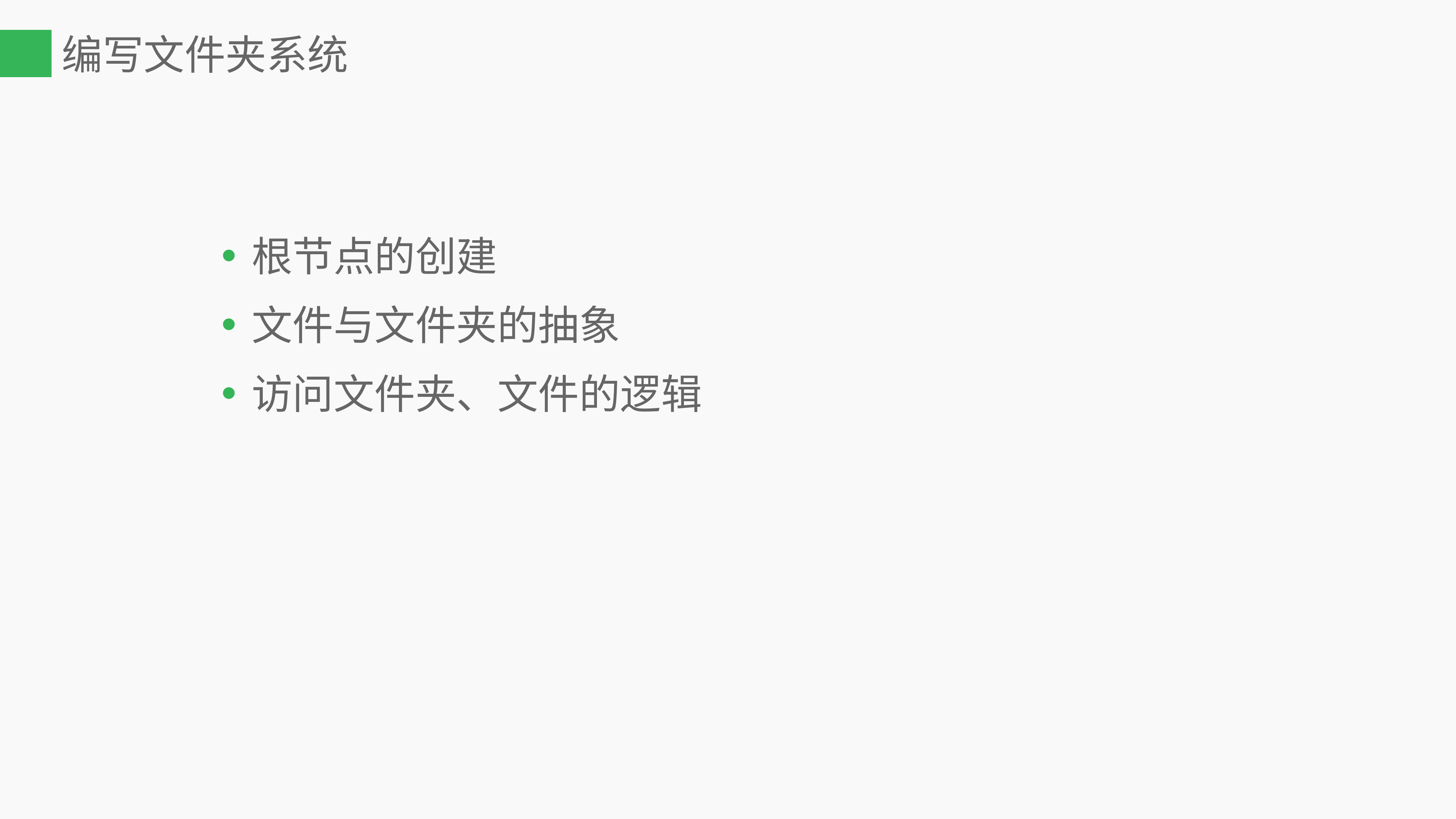

# 编写文件夹系统
根节点的创建
文件与文件夹的抽象
访问文件夹、文件的逻辑